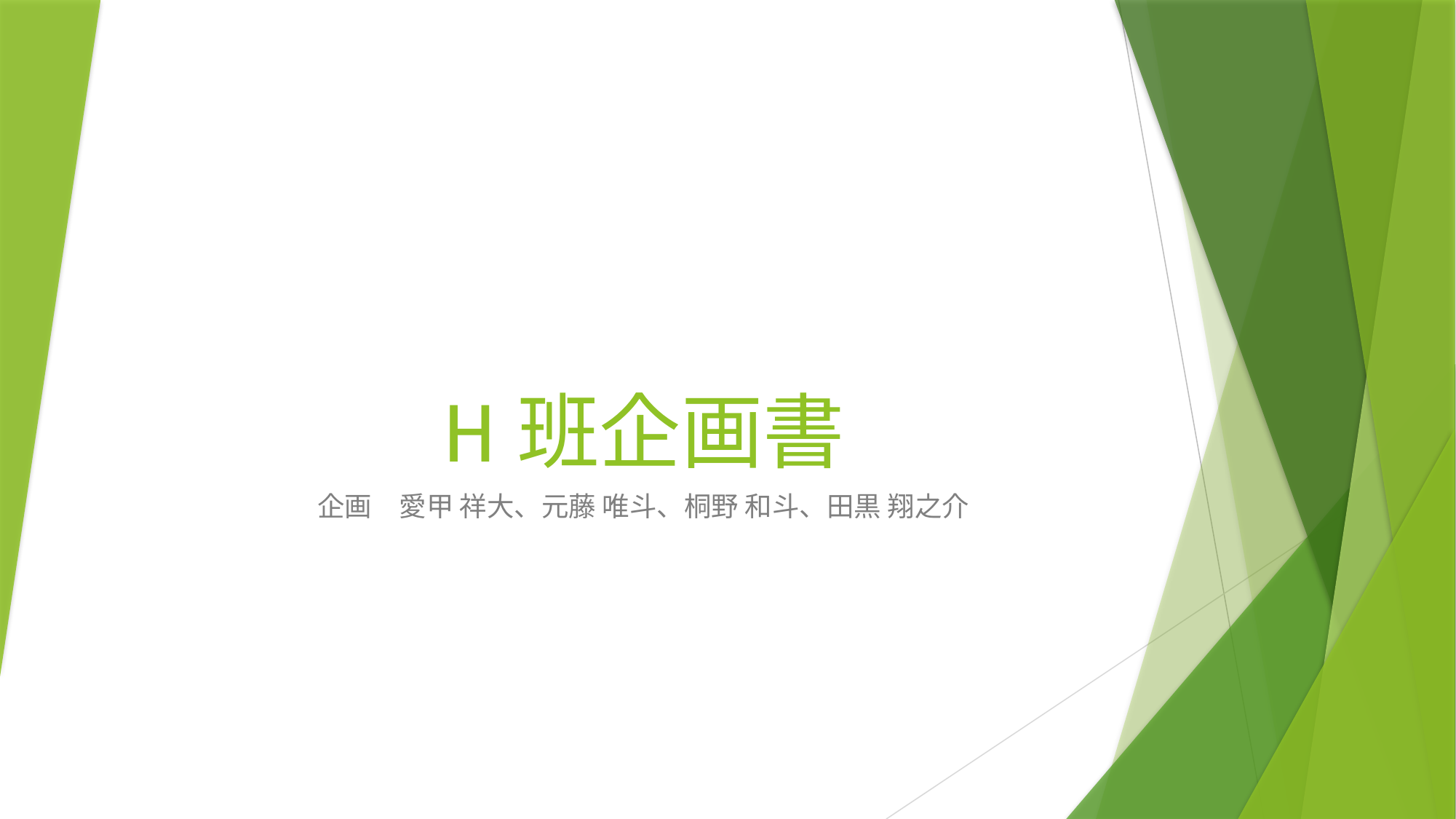

# H班企画書
企画　愛甲 祥大、元藤 唯斗、桐野 和斗、田黒 翔之介